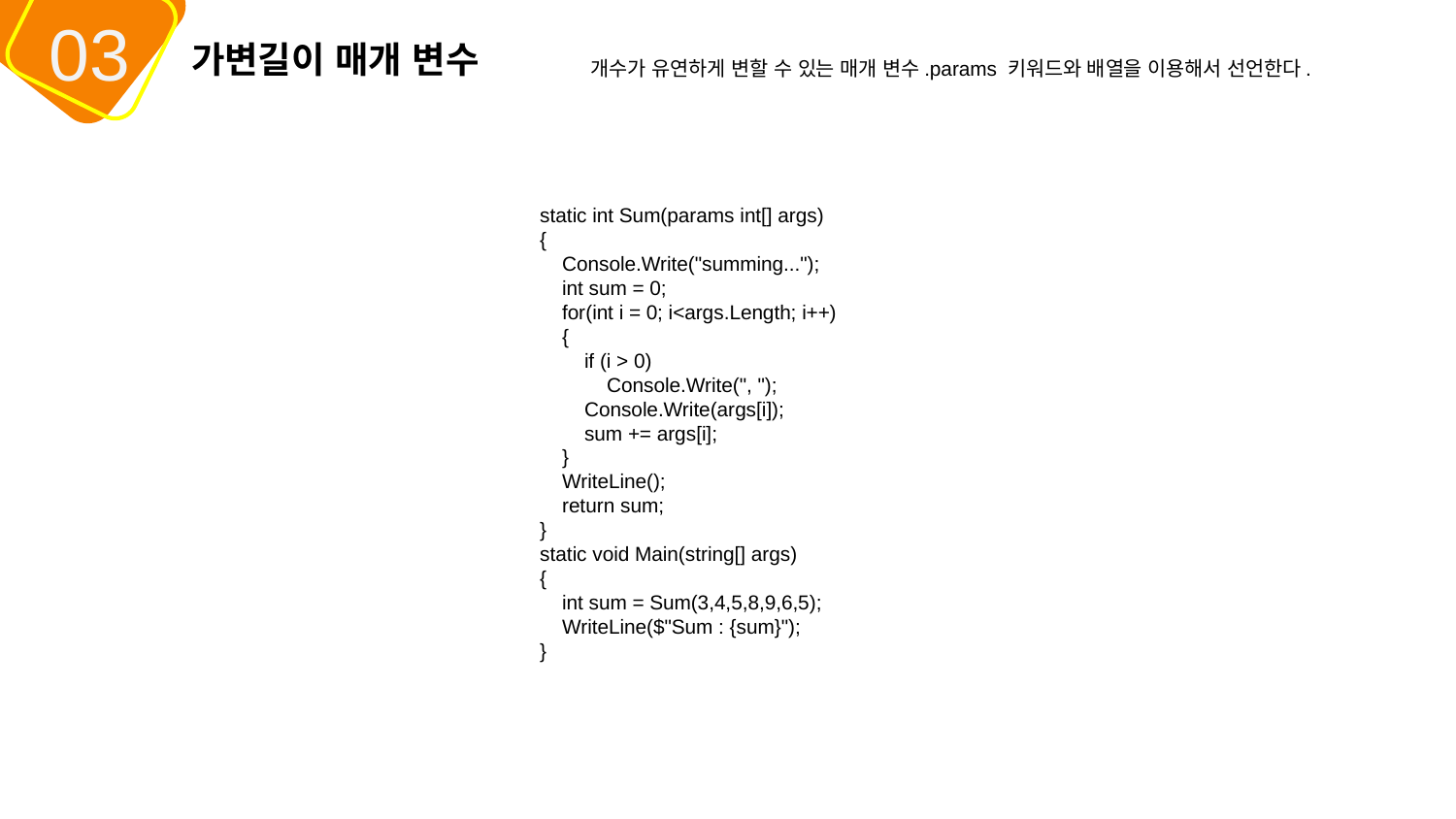

03
가변길이 매개 변수
개수가 유연하게 변할 수 있는 매개 변수.params 키워드와 배열을 이용해서 선언한다.
static int Sum(params int[] args)
{
    Console.Write("summing...");
    int sum = 0;
    for(int i = 0; i<args.Length; i++)
    {
        if (i > 0)
            Console.Write(", ");
        Console.Write(args[i]);
        sum += args[i];
    }
    WriteLine();
    return sum;
}
static void Main(string[] args)
{
    int sum = Sum(3,4,5,8,9,6,5);
    WriteLine($"Sum : {sum}");
}